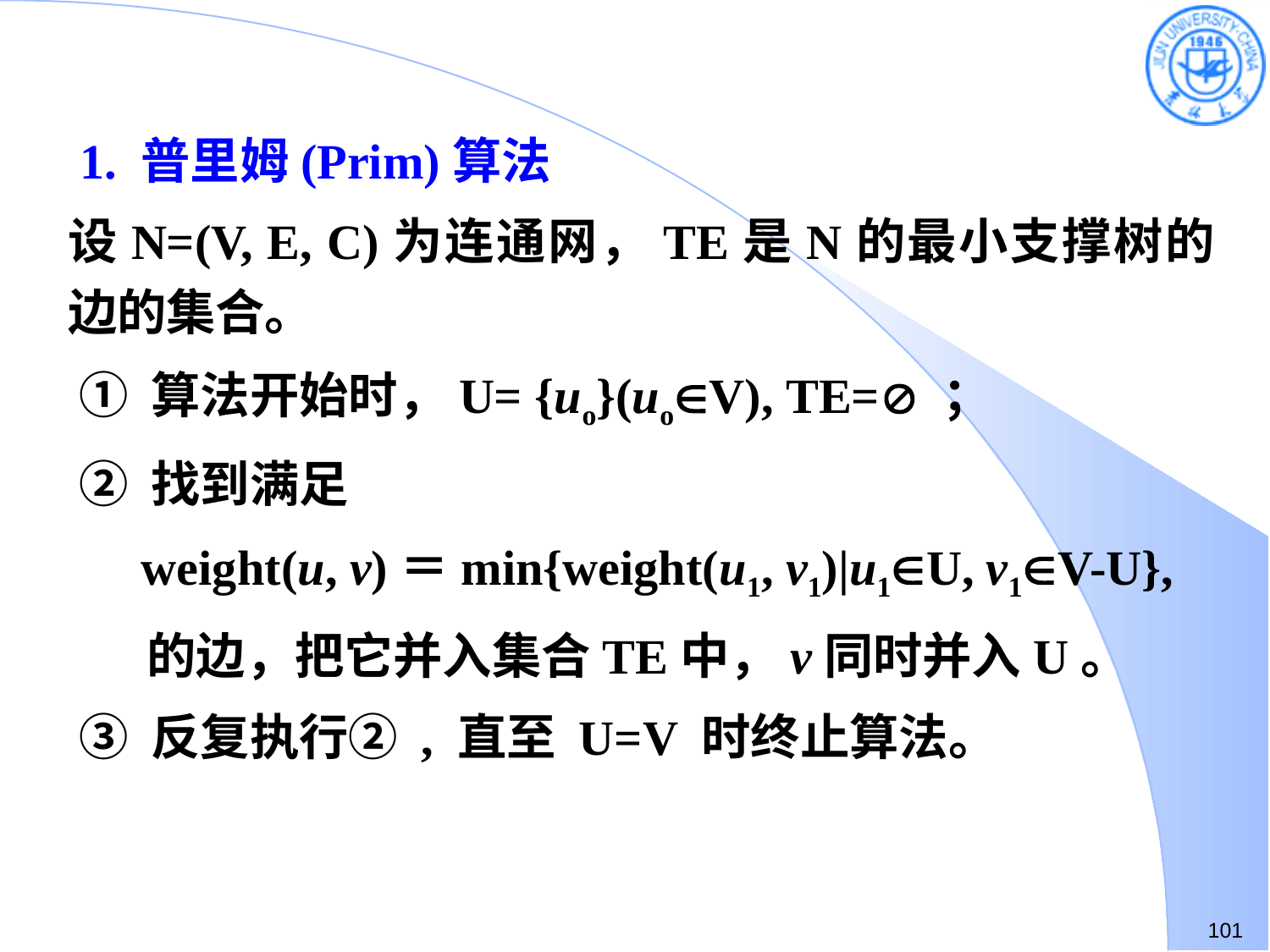

1. 普里姆(Prim)算法
设N=(V, E, C)为连通网，TE是N的最小支撑树的边的集合。
 ① 算法开始时，U= {uo}(uo∈V), TE=∅ ；
 ② 找到满足
      weight(u, v)＝min{weight(u1, v1)|u1∈U, v1∈V-U},
      的边，把它并入集合TE中，v同时并入U。
 ③ 反复执行② , 直至 U=V 时终止算法。